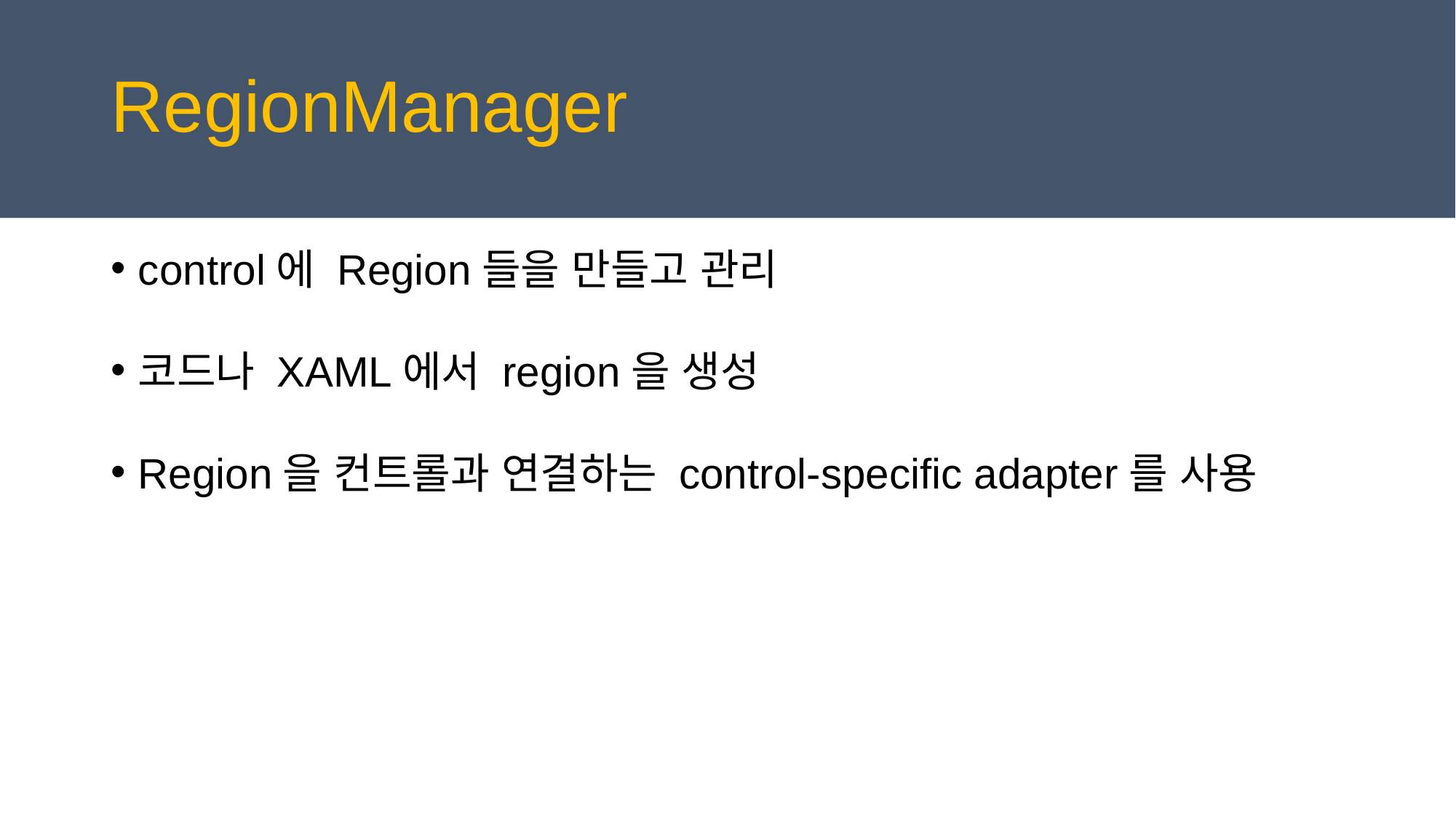

RegionManager
control에 Region들을 만들고 관리

코드나 XAML에서 region을 생성

Region을 컨트롤과 연결하는 control-specific adapter를 사용